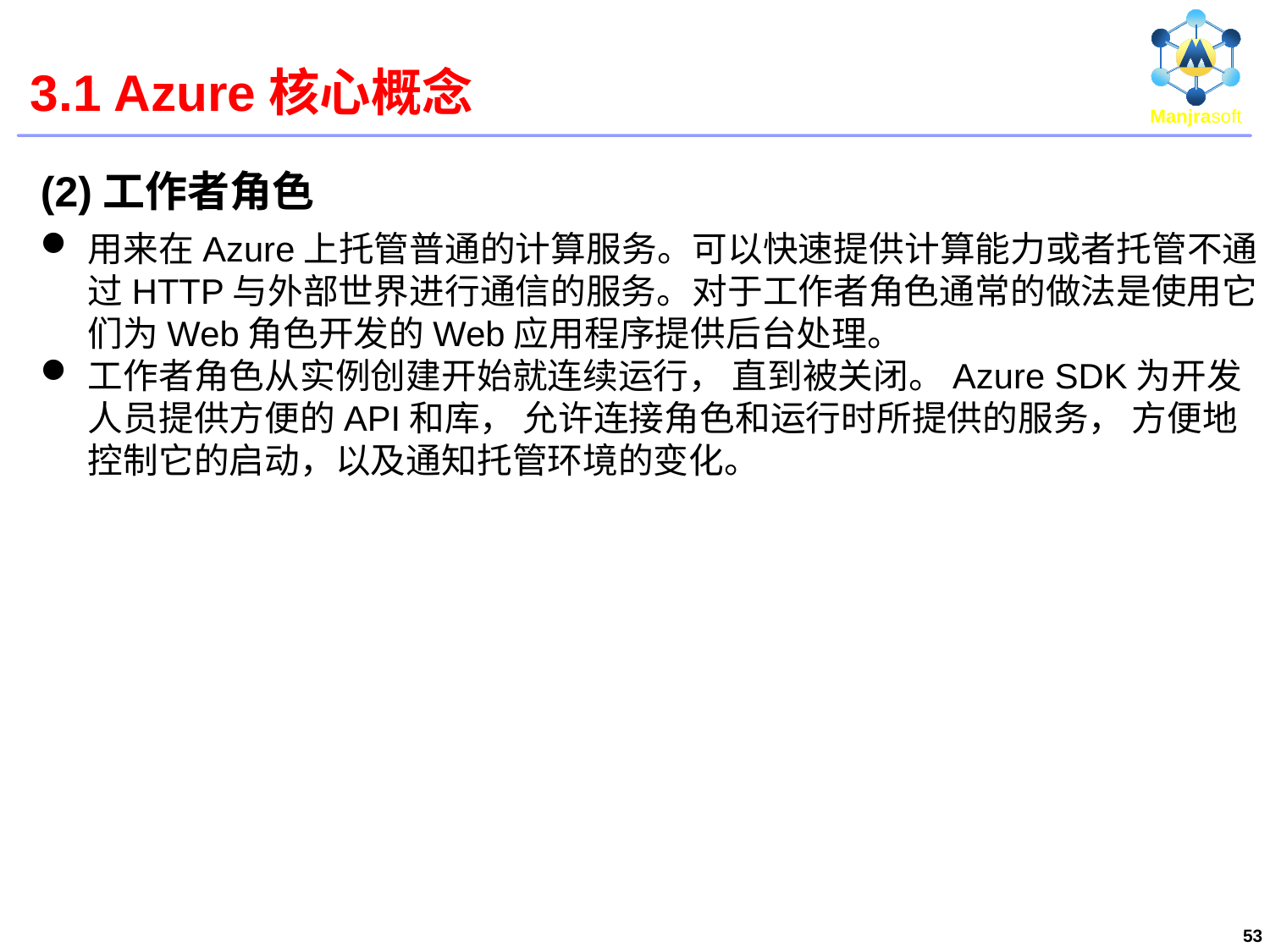

# 3.1 Azure核心概念
(2)工作者角色
用来在Azure上托管普通的计算服务。可以快速提供计算能力或者托管不通过HTTP与外部世界进行通信的服务。对于工作者角色通常的做法是使用它们为Web角色开发的Web应用程序提供后台处理。
工作者角色从实例创建开始就连续运行， 直到被关闭。Azure SDK为开发人员提供方便的API和库， 允许连接角色和运行时所提供的服务， 方便地控制它的启动，以及通知托管环境的变化。
53